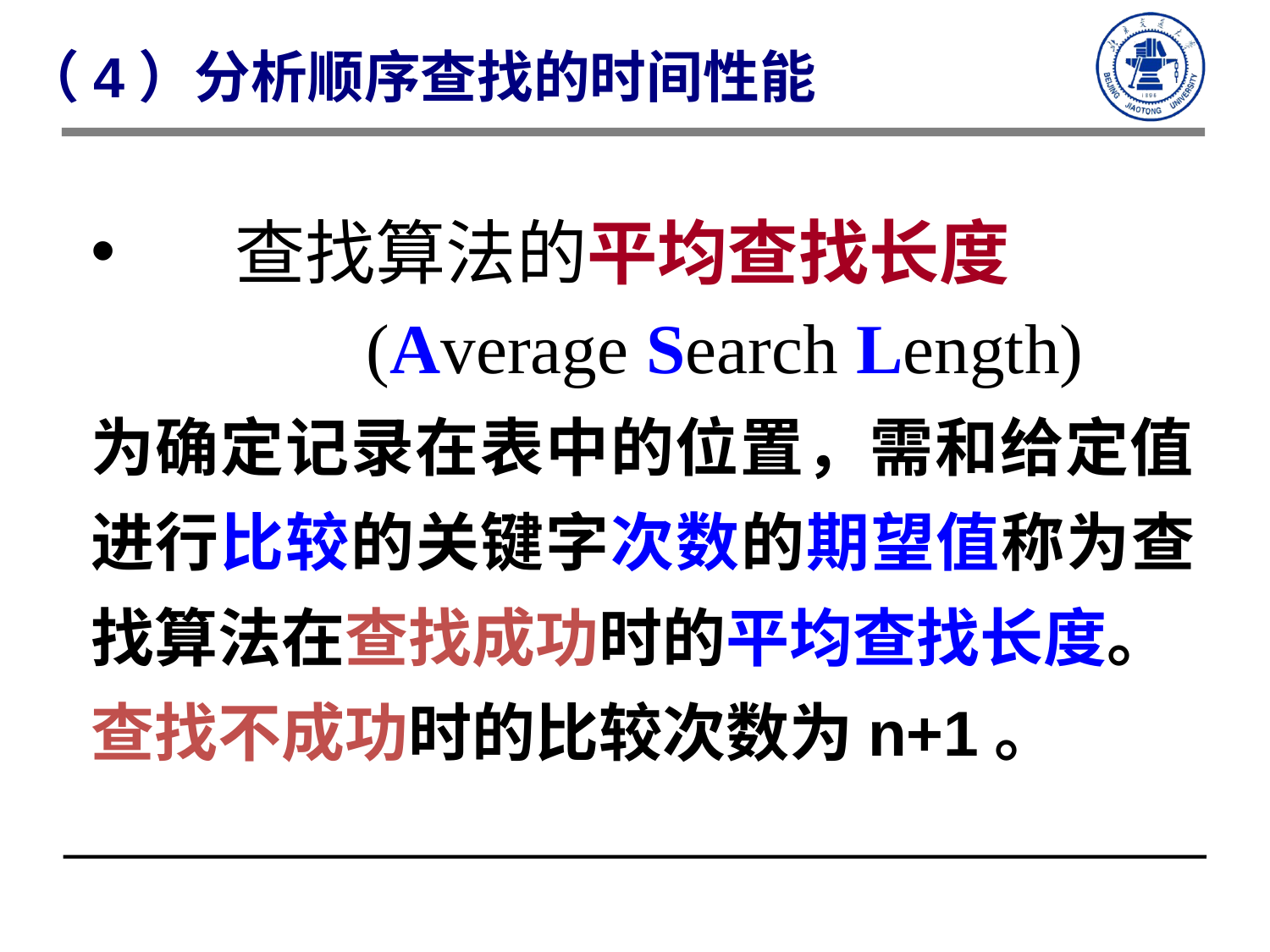

（4）分析顺序查找的时间性能
   查找算法的平均查找长度
              (Average Search Length)
为确定记录在表中的位置，需和给定值进行比较的关键字次数的期望值称为查找算法在查找成功时的平均查找长度。
查找不成功时的比较次数为n+1。